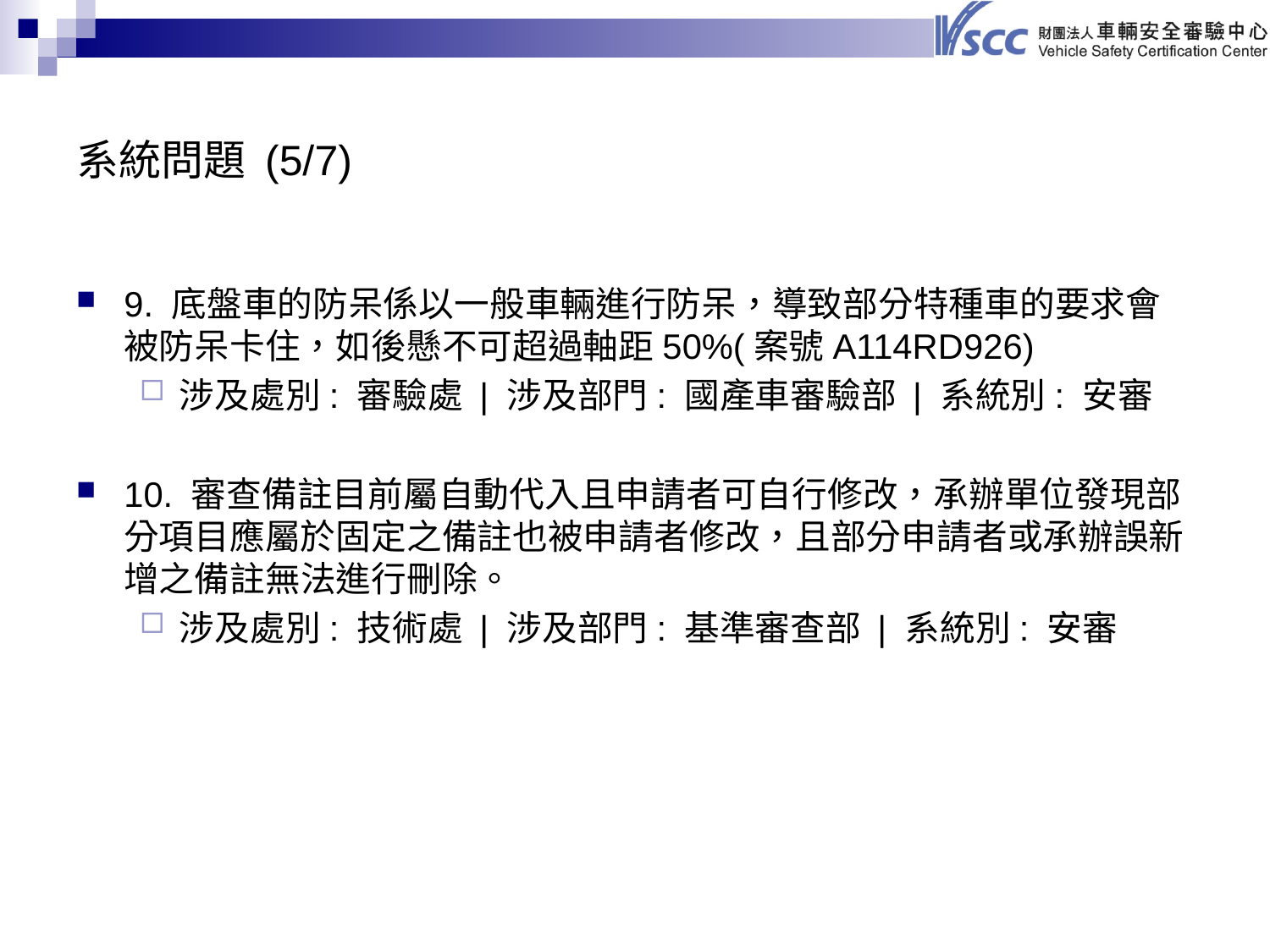

# 系統問題 (5/7)
9. 底盤車的防呆係以一般車輛進行防呆，導致部分特種車的要求會被防呆卡住，如後懸不可超過軸距50%(案號A114RD926)
涉及處別: 審驗處 | 涉及部門: 國產車審驗部 | 系統別: 安審

10. 審查備註目前屬自動代入且申請者可自行修改，承辦單位發現部分項目應屬於固定之備註也被申請者修改，且部分申請者或承辦誤新增之備註無法進行刪除。
涉及處別: 技術處 | 涉及部門: 基準審查部 | 系統別: 安審